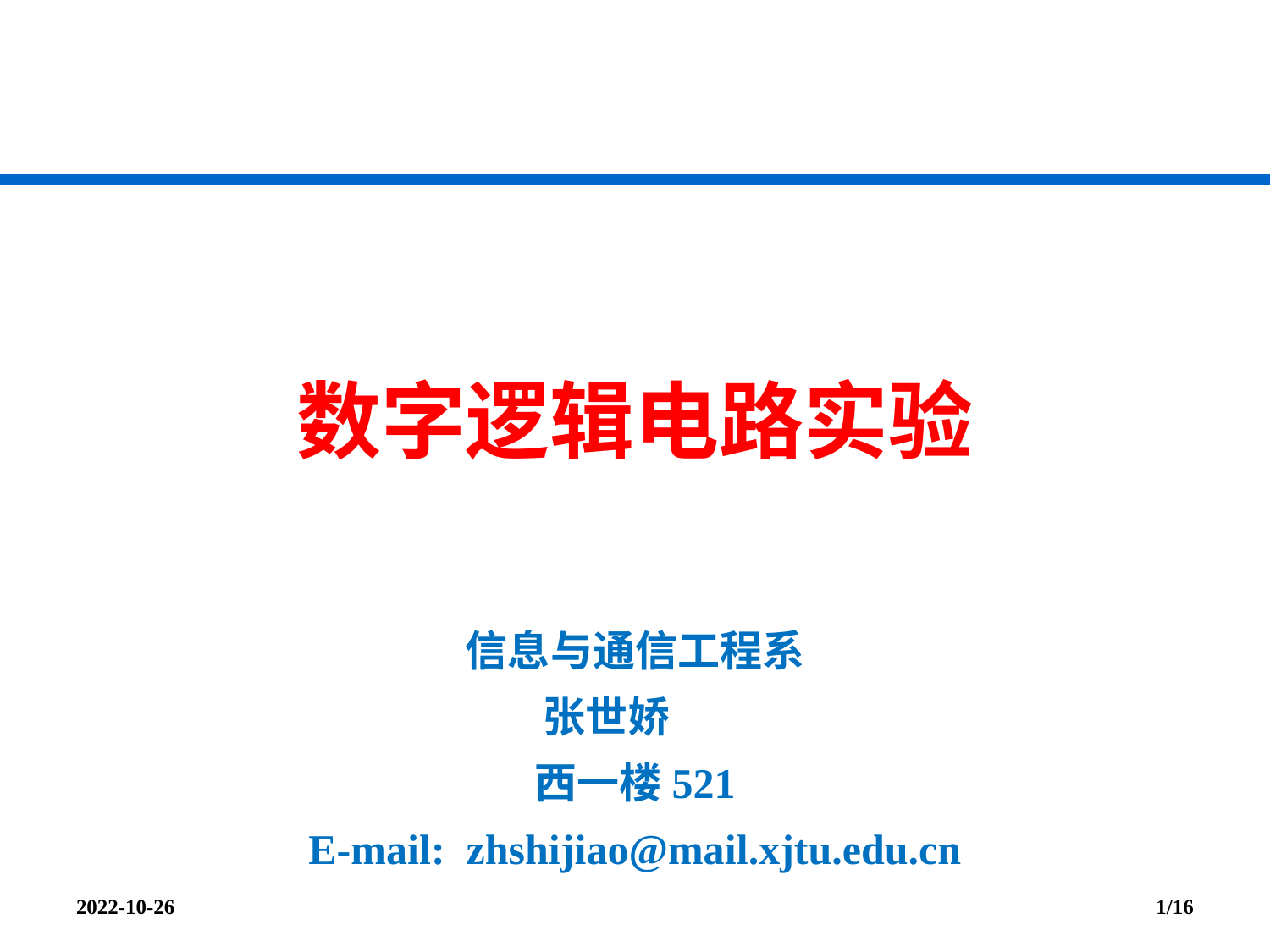

# 数字逻辑电路实验
信息与通信工程系
张世娇
西一楼521
E-mail:  zhshijiao@mail.xjtu.edu.cn

2022-10-26
1/16